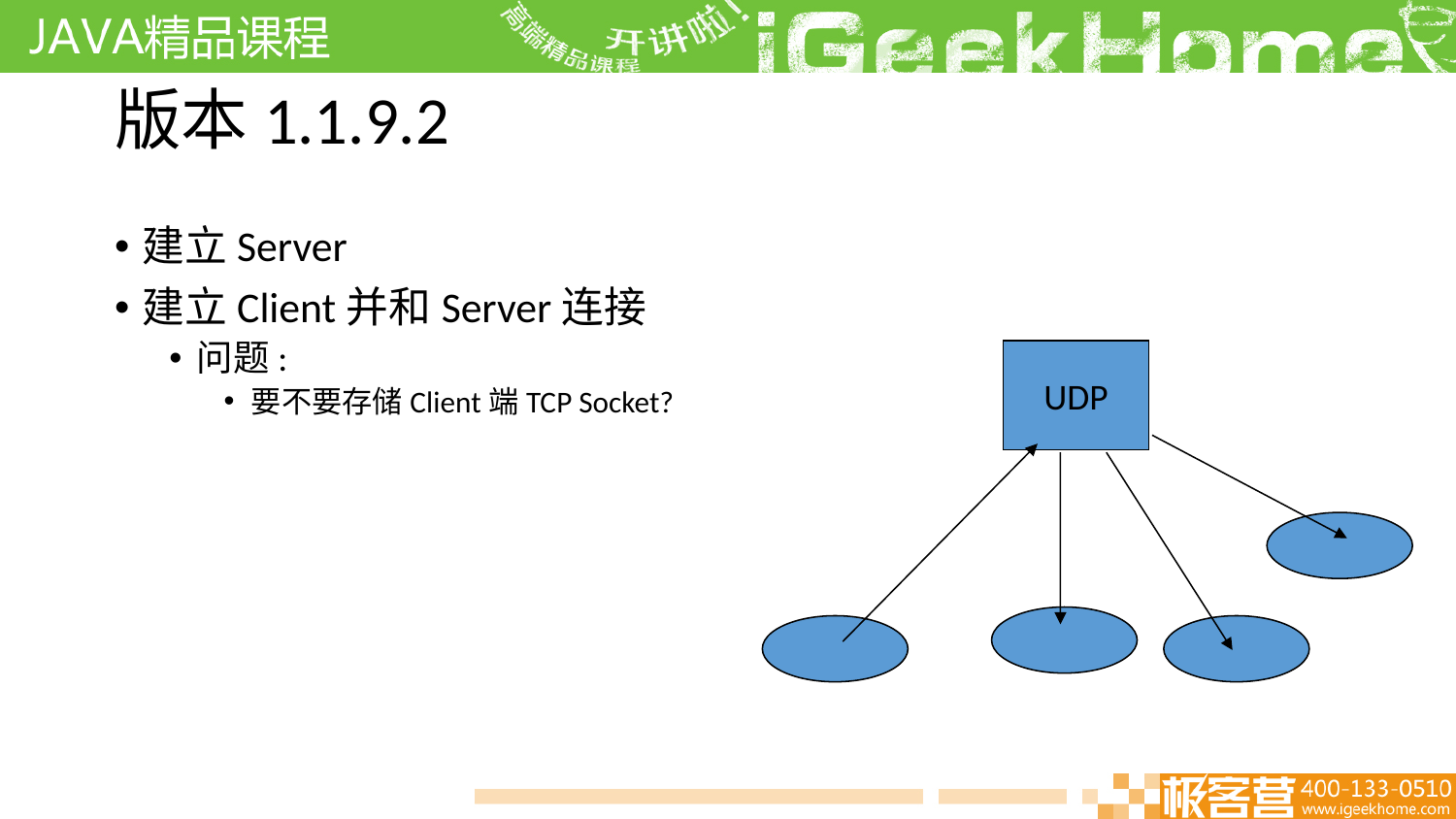

# 版本1.1.9.2
建立Server
建立Client并和Server连接
问题:
要不要存储Client端TCP Socket?

UDP